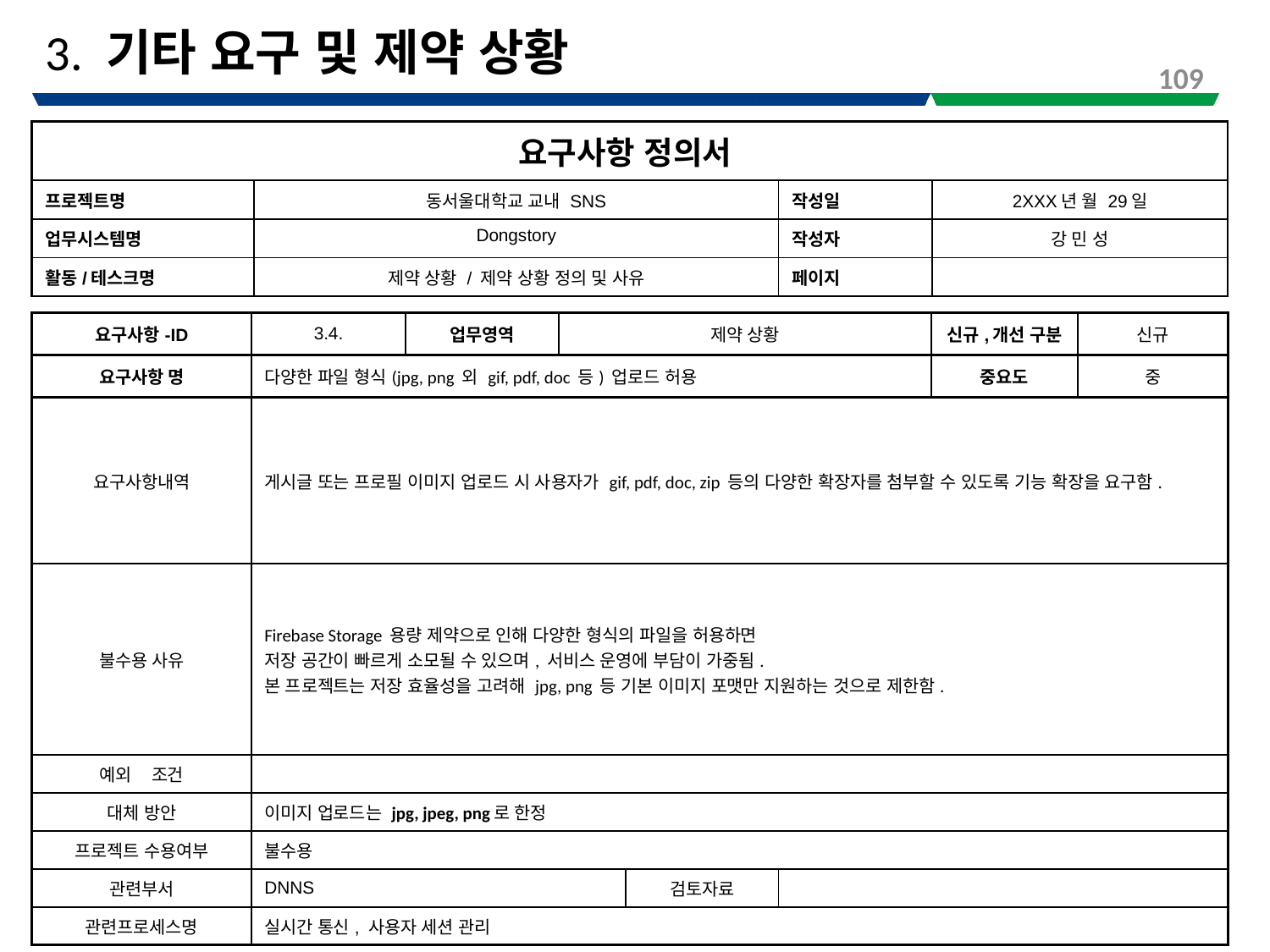

# 3. 기타 요구 및 제약 상황
109
| 요구사항 정의서 |  |  |  |
| --- | --- | --- | --- |
| 프로젝트명 | 동서울대학교 교내 SNS | 작성일 | 2XXX년 월 29일 |
| 업무시스템명 | Dongstory | 작성자 | 강 민 성 |
| 활동/테스크명 | 제약 상황 / 제약 상황 정의 및 사유 | 페이지 |  |
| 요구사항-ID | 3.4. | 업무영역 | 제약 상황 |  |  | 신규,개선 구분 | 신규 |
| --- | --- | --- | --- | --- | --- | --- | --- |
| 요구사항 명 | 다양한 파일 형식(jpg, png 외 gif, pdf, doc 등) 업로드 허용 |  |  |  |  | 중요도 | 중 |
| 요구사항내역 | 게시글 또는 프로필 이미지 업로드 시 사용자가 gif, pdf, doc, zip 등의 다양한 확장자를 첨부할 수 있도록 기능 확장을 요구함. |  |  |  |  |  |  |
| 불수용 사유 | Firebase Storage 용량 제약으로 인해 다양한 형식의 파일을 허용하면 저장 공간이 빠르게 소모될 수 있으며, 서비스 운영에 부담이 가중됨. 본 프로젝트는 저장 효율성을 고려해 jpg, png 등 기본 이미지 포맷만 지원하는 것으로 제한함. |  |  |  |  |  |  |
| 예외 조건 |  |  |  |  |  |  |  |
| 대체 방안 | 이미지 업로드는 jpg, jpeg, png로 한정 |  |  |  |  |  |  |
| 프로젝트 수용여부 | 불수용 |  |  |  |  |  |  |
| 관련부서 | DNNS |  |  | 검토자료 |  |  |  |
| 관련프로세스명 | 실시간 통신, 사용자 세션 관리 |  |  |  |  |  |  |